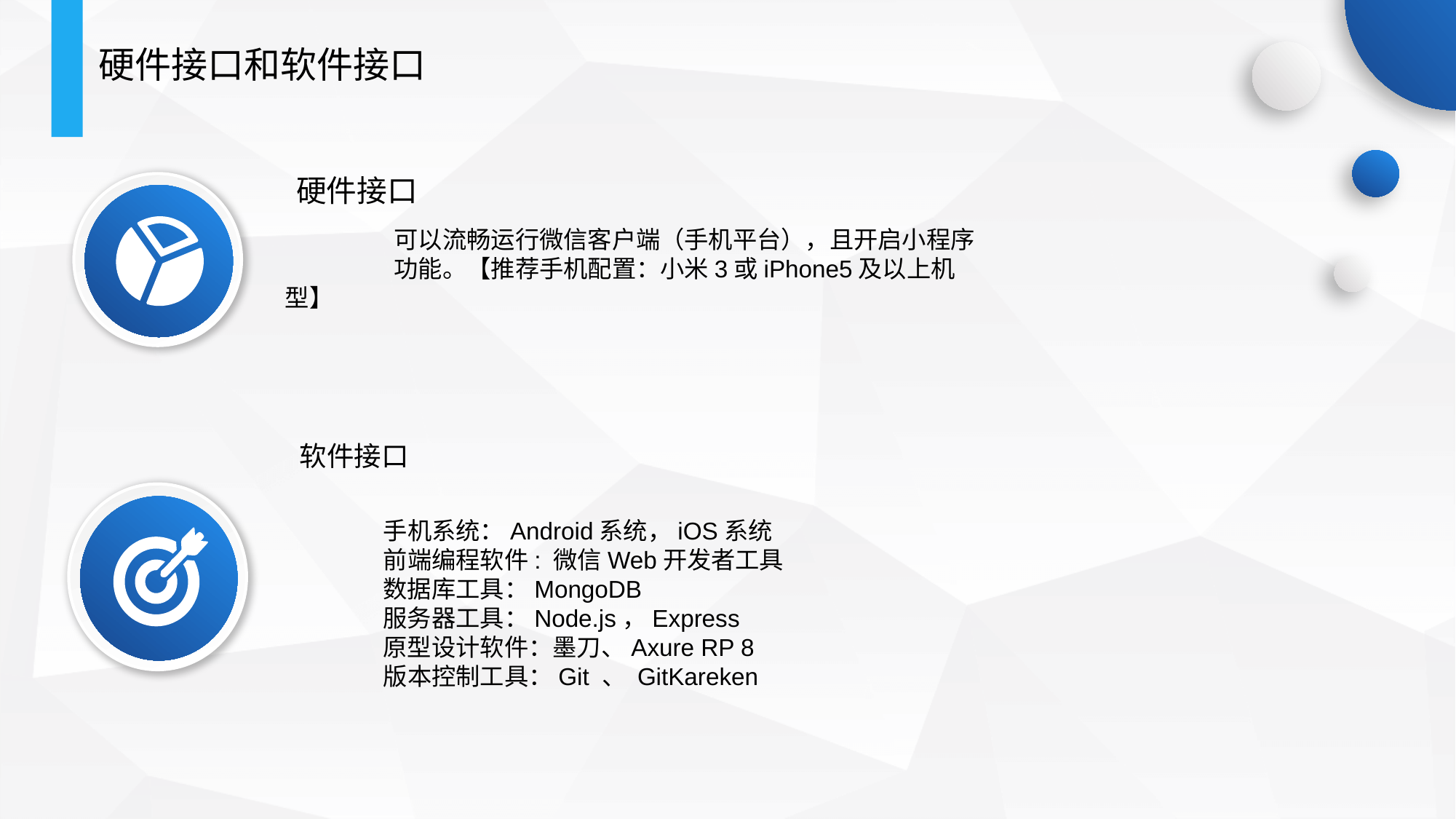

硬件接口和软件接口

硬件接口

	可以流畅运行微信客户端（手机平台），且开启小程序	功能。【推荐手机配置：小米3或iPhone5及以上机型】

软件接口

手机系统：Android系统，iOS系统
前端编程软件: 微信Web开发者工具
数据库工具：MongoDB
服务器工具：Node.js，Express
原型设计软件：墨刀、Axure RP 8
版本控制工具：Git 、 GitKareken